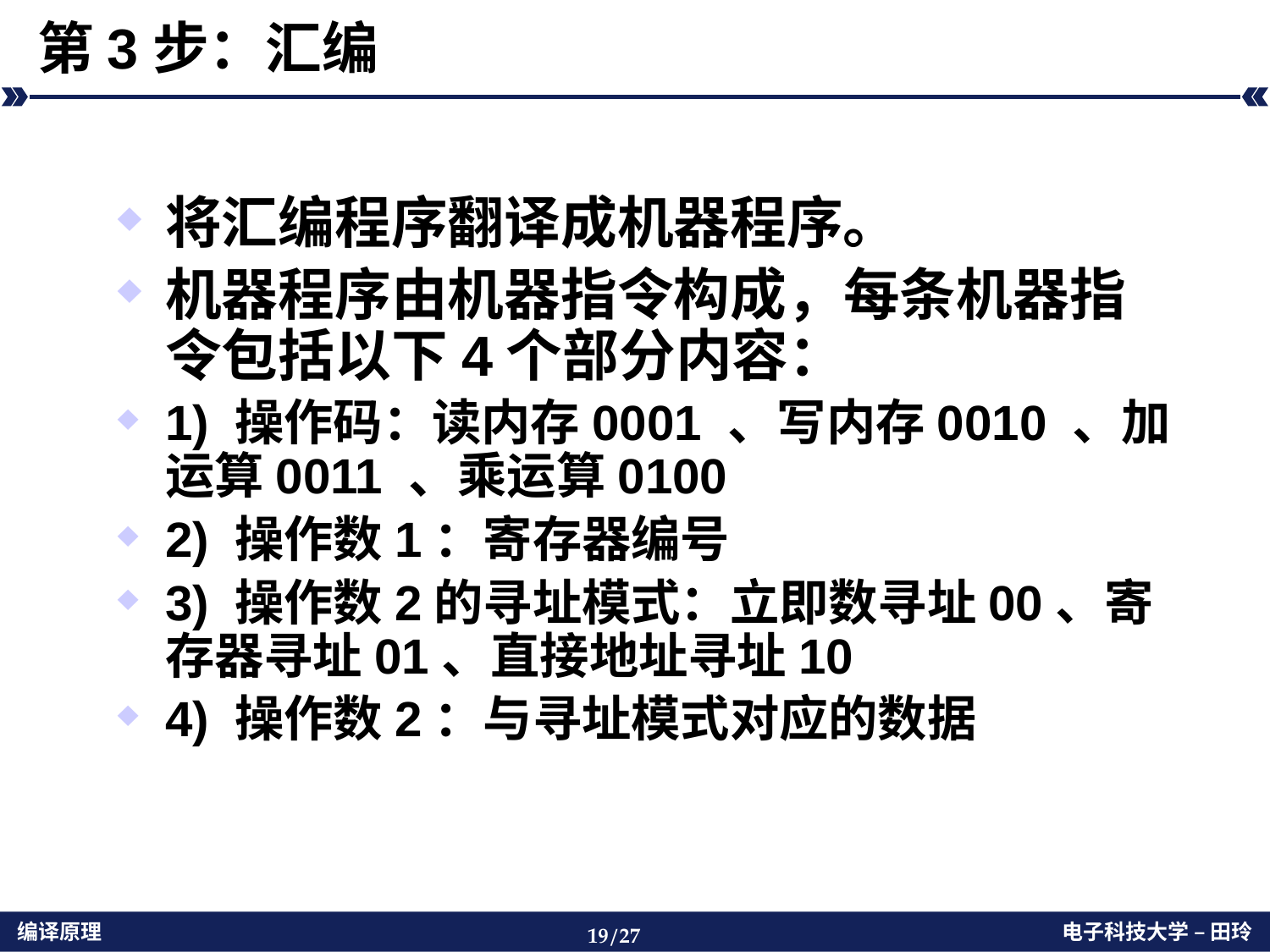

# 第3步：汇编

将汇编程序翻译成机器程序。
机器程序由机器指令构成，每条机器指令包括以下4个部分内容：
1) 操作码：读内存0001 、写内存0010 、加运算0011 、乘运算0100
2) 操作数1：寄存器编号
3) 操作数2的寻址模式：立即数寻址00、寄存器寻址01、直接地址寻址10
4) 操作数2：与寻址模式对应的数据